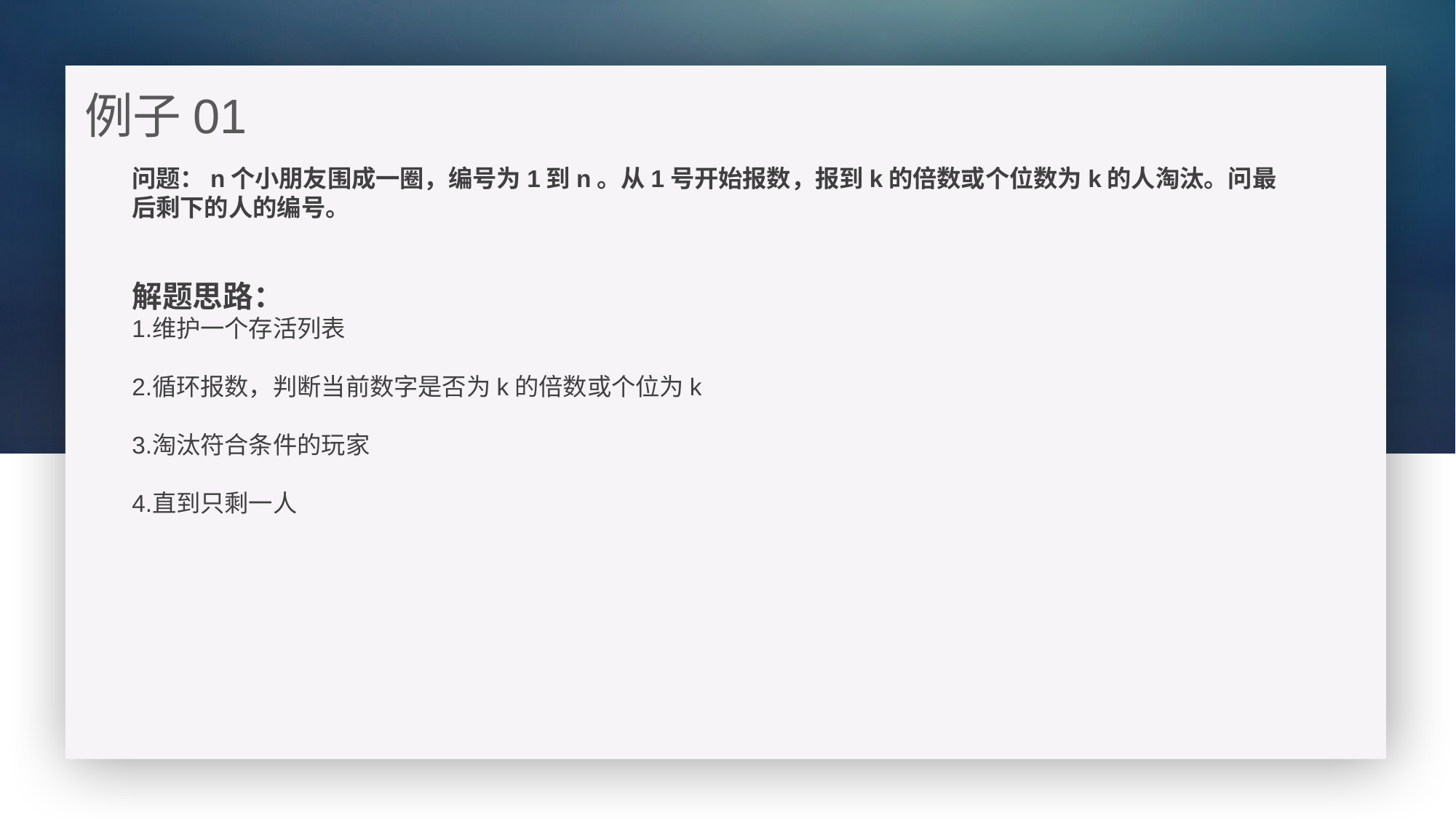

例子01
问题：n个小朋友围成一圈，编号为1到n。从1号开始报数，报到k的倍数或个位数为k的人淘汰。问最后剩下的人的编号。
解题思路：
维护一个存活列表

循环报数，判断当前数字是否为k的倍数或个位为k

淘汰符合条件的玩家

直到只剩一人